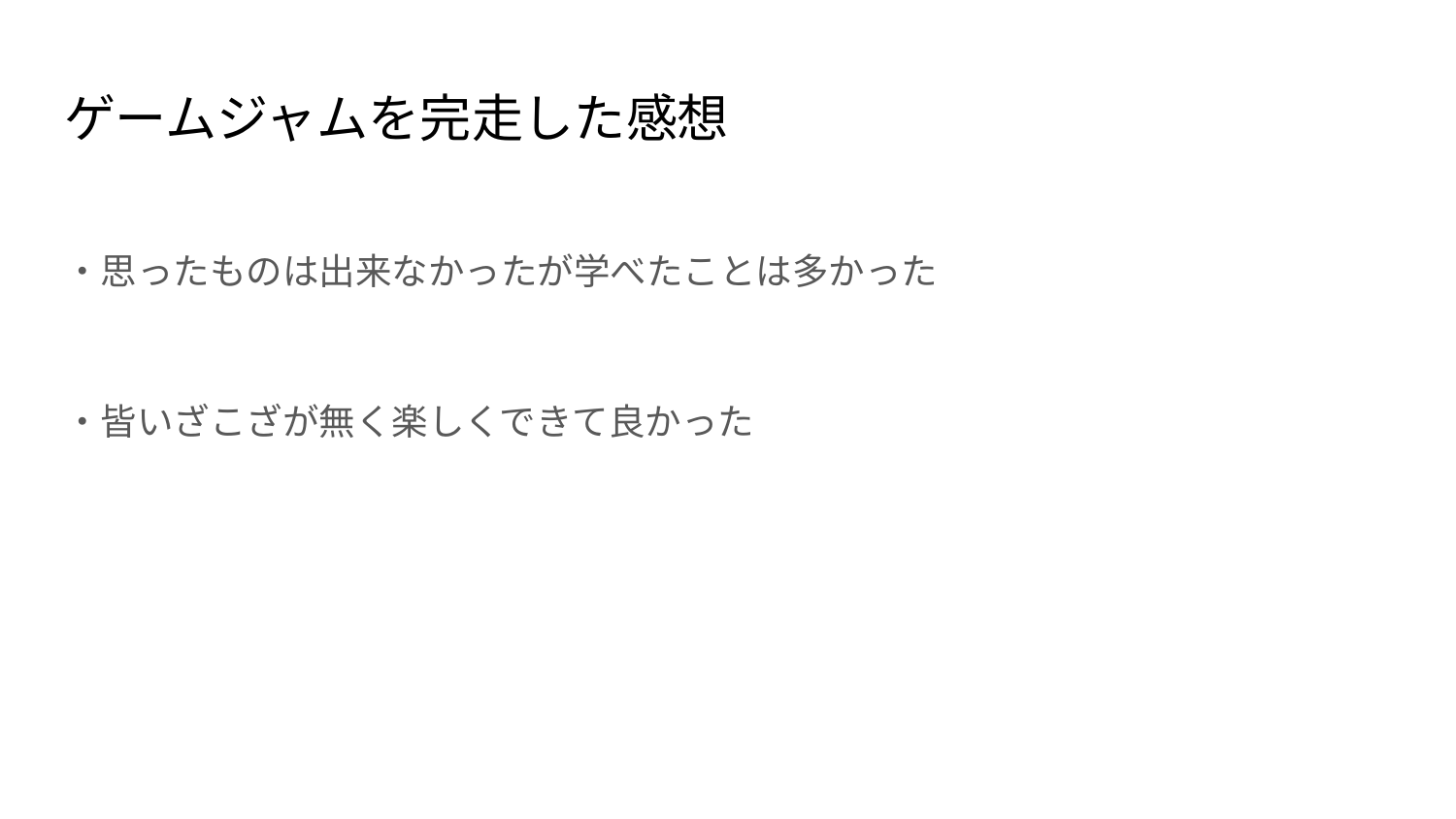

# ゲームジャムを完走した感想

・思ったものは出来なかったが学べたことは多かった

・皆いざこざが無く楽しくできて良かった